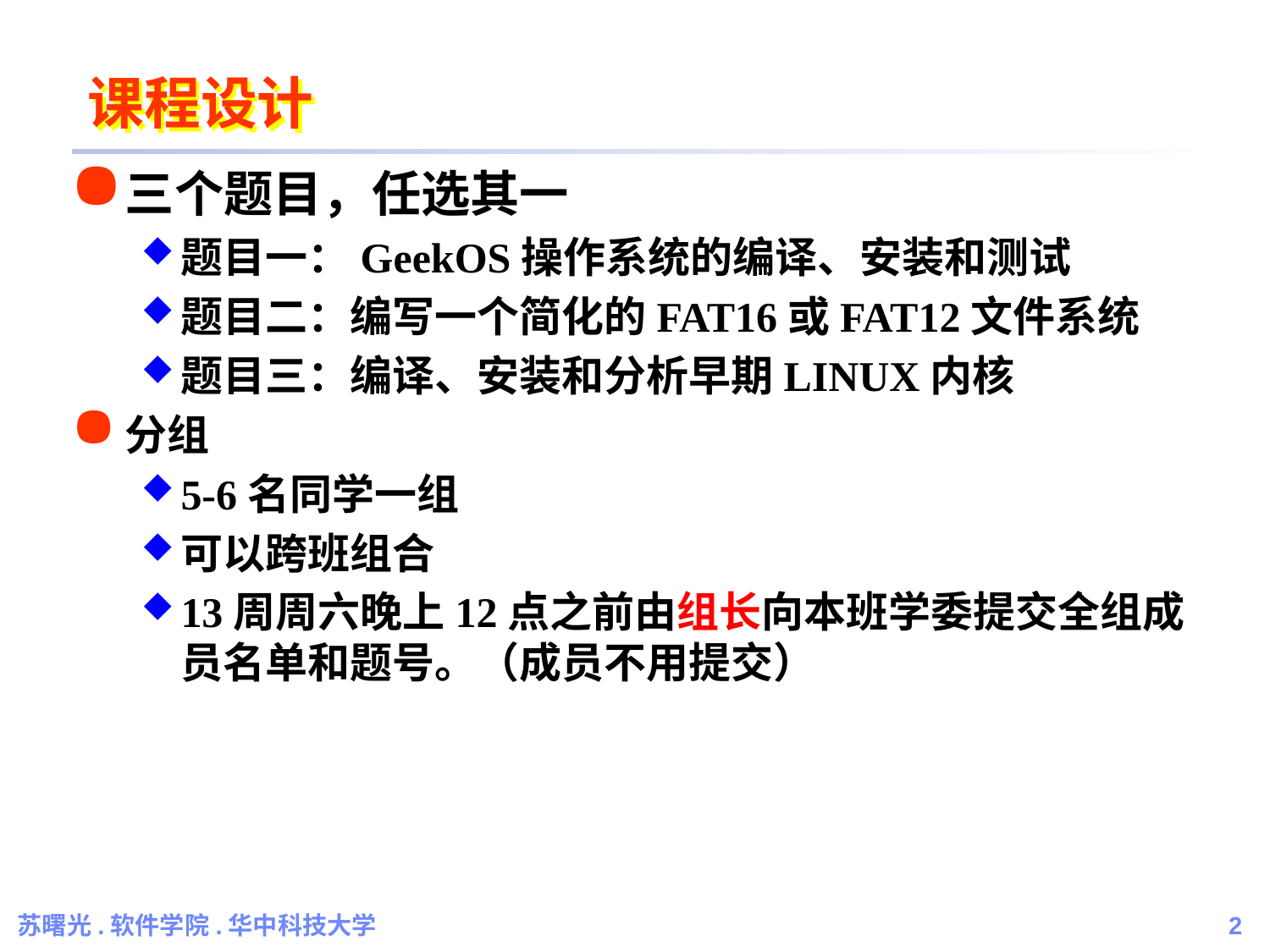

# 课程设计
三个题目，任选其一
题目一：GeekOS操作系统的编译、安装和测试
题目二：编写一个简化的FAT16或FAT12文件系统
题目三：编译、安装和分析早期LINUX内核
分组
5-6名同学一组
可以跨班组合
13周周六晚上12点之前由组长向本班学委提交全组成员名单和题号。（成员不用提交）
苏曙光.软件学院.华中科技大学
2